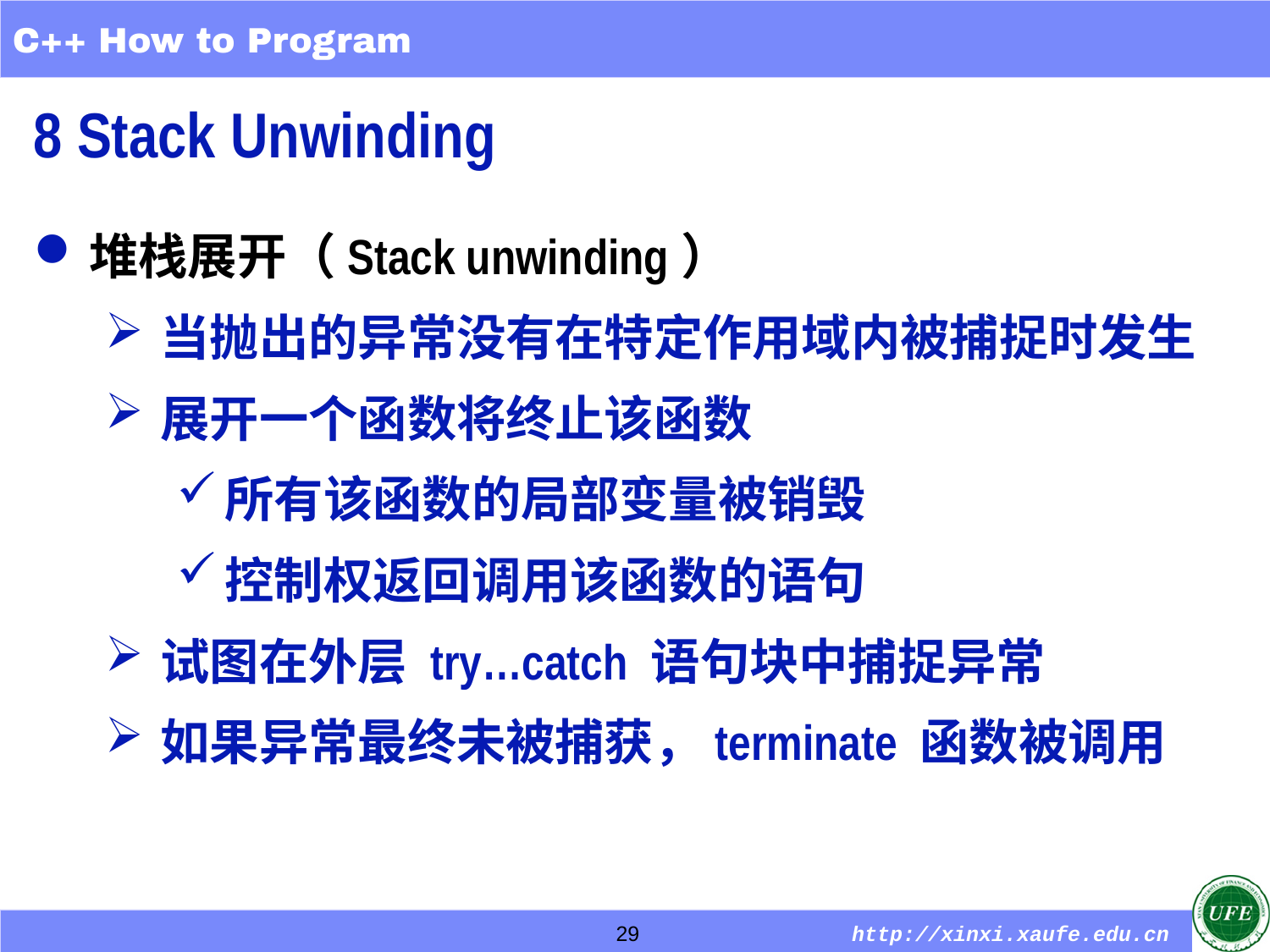

8 Stack Unwinding
堆栈展开（Stack unwinding）
当抛出的异常没有在特定作用域内被捕捉时发生
展开一个函数将终止该函数
所有该函数的局部变量被销毁
控制权返回调用该函数的语句
试图在外层 try…catch 语句块中捕捉异常
如果异常最终未被捕获，terminate 函数被调用
29